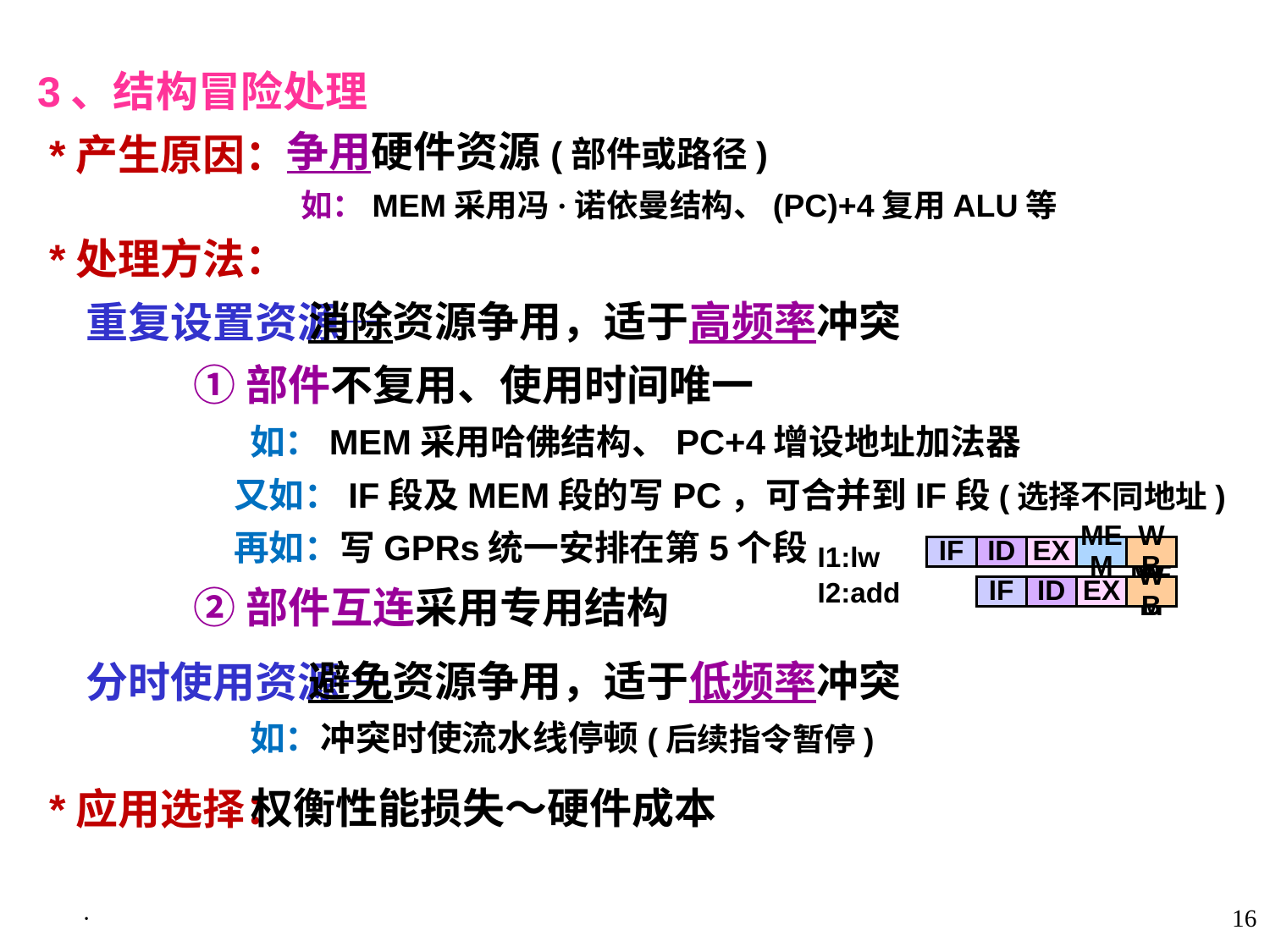

3、结构冒险处理
 *产生原因：

 *处理方法：
    重复设置资源—

    分时使用资源—

 *应用选择：
  争用硬件资源(部件或路径)
     如：MEM采用冯·诺依曼结构、(PC)+4复用ALU等
           消除资源争用，适于高频率冲突
①部件不复用、使用时间唯一
      如：MEM采用哈佛结构、PC+4增设地址加法器
    又如：IF段及MEM段的写PC，可合并到IF段(选择不同地址)
    再如：写GPRs统一安排在第5个段
②部件互连采用专用结构
           避免资源争用，适于低频率冲突
      如：冲突时使流水线停顿(后续指令暂停)
     权衡性能损失～硬件成本
I1:lw
I2:add
IF
ID
EX
MEM
WB
IF
ID
EX
MEM
WB
·
16